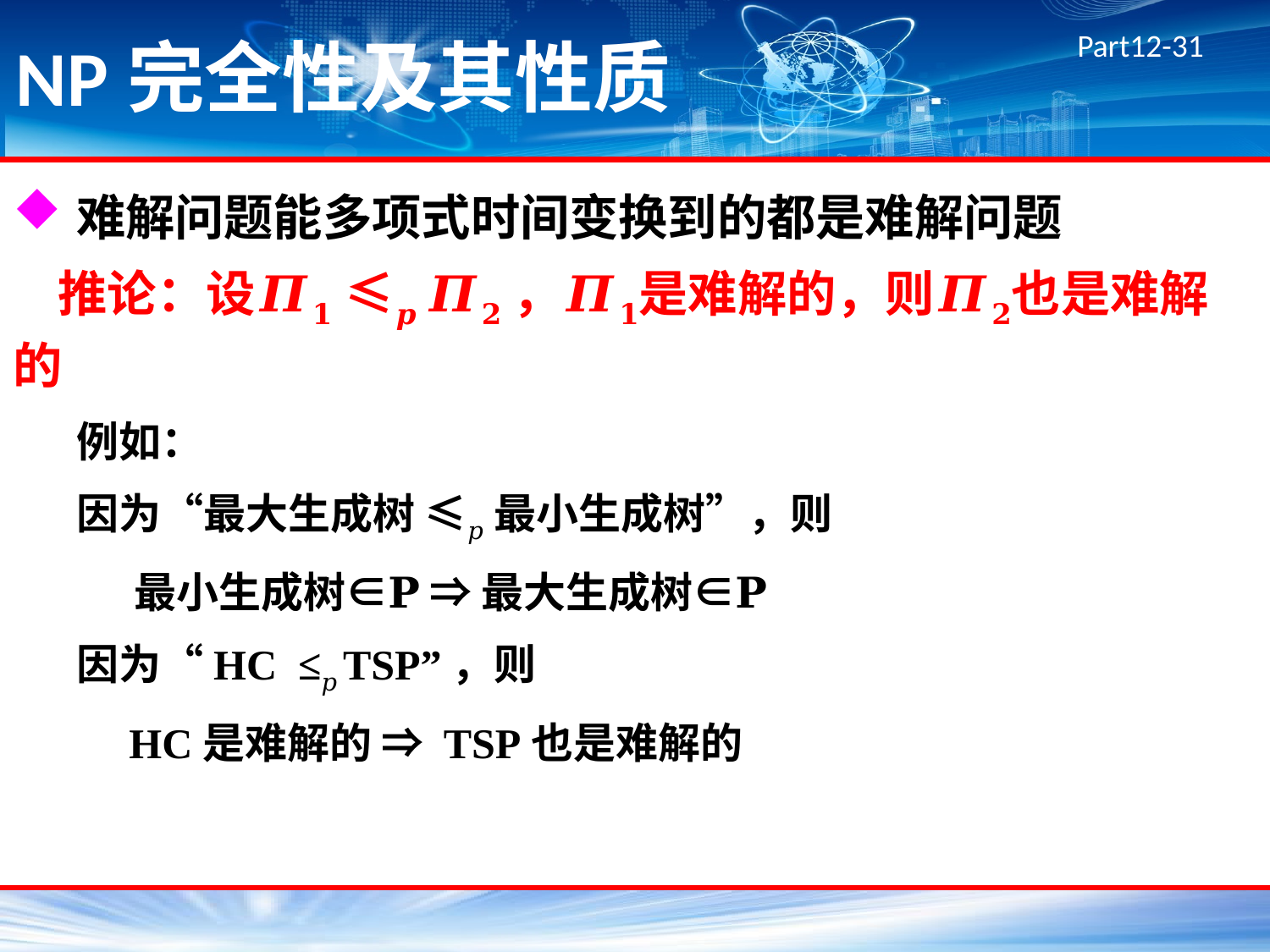

# NP完全性及其性质
难解问题能多项式时间变换到的都是难解问题
   推论：设𝜫𝟏  ≤𝒑 𝜫𝟐 ，𝜫𝟏是难解的，则𝜫𝟐也是难解的
例如：
因为“最大生成树 ≤𝑝 最小生成树”，则
     最小生成树∈𝐏 ⇒ 最大生成树∈𝐏
因为“HC  ≤𝑝 TSP”，则
     HC是难解的 ⇒ TSP也是难解的